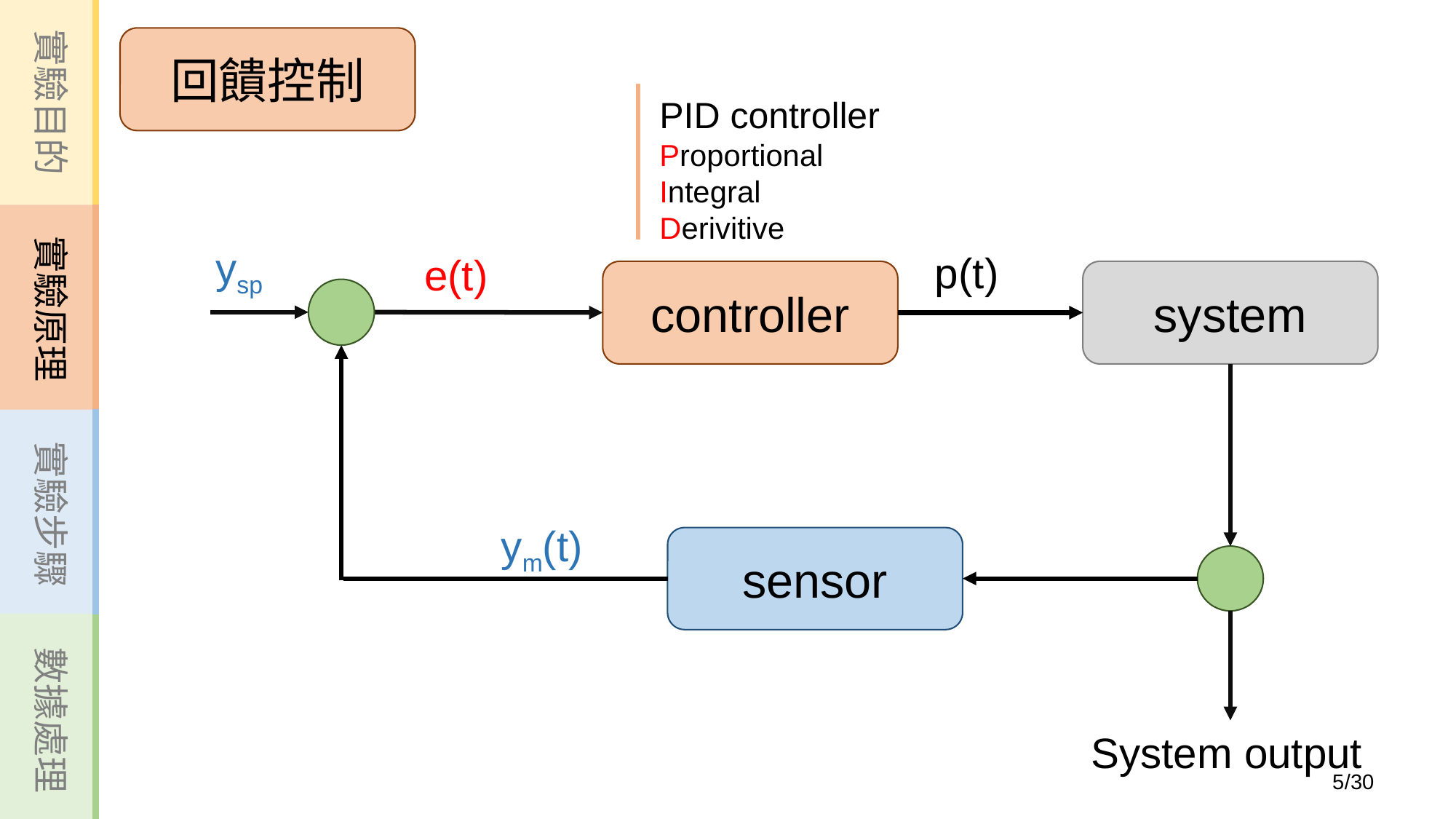

實驗目的

實驗原理

實驗步驟

數據處理
回饋控制
PID controller
Proportional
Integral
Derivitive
ysp
p(t)
e(t)
controller
system

ym(t)
sensor

System output
5
/30